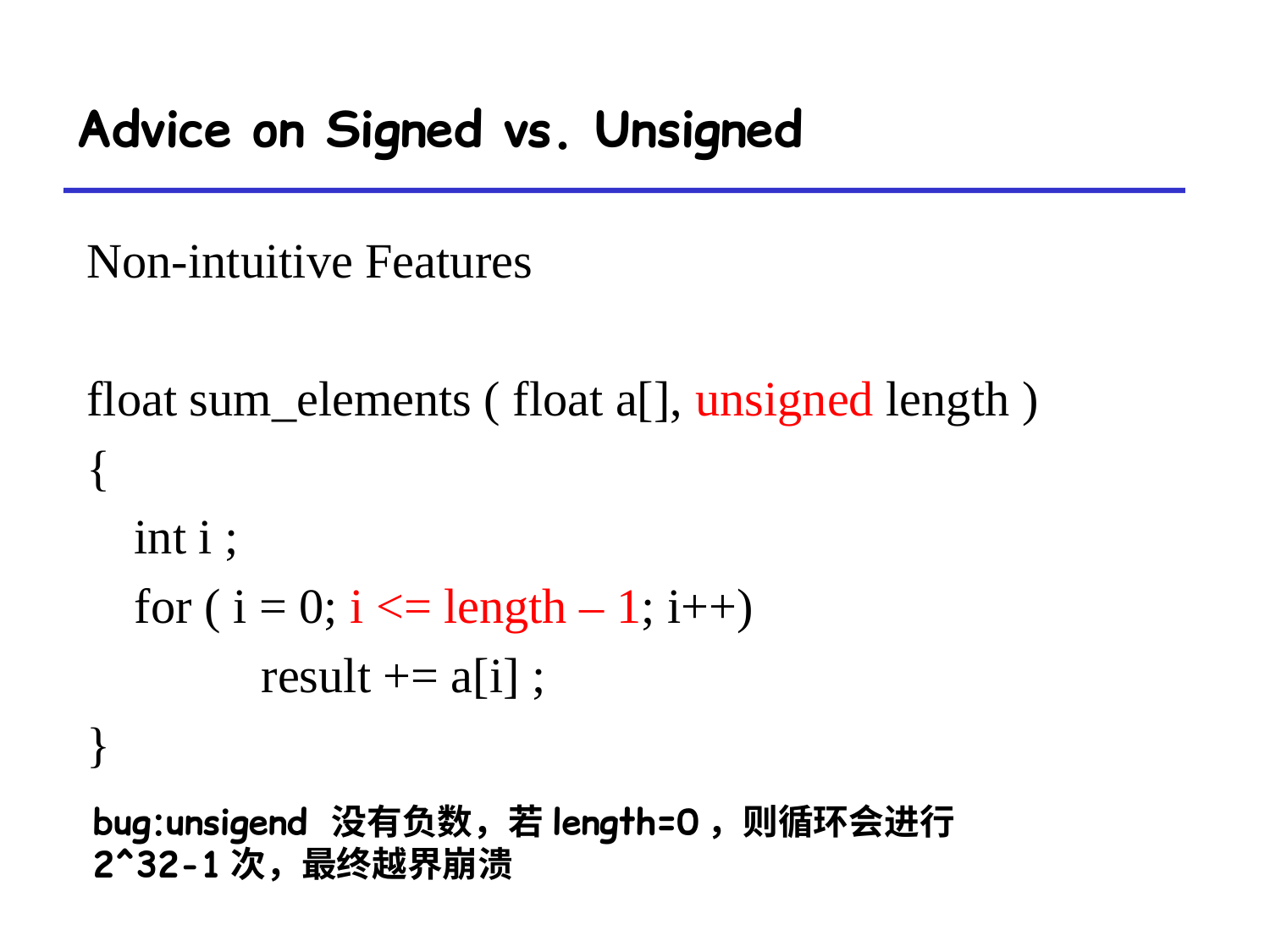

# Advice on Signed vs. Unsigned
Non-intuitive Features

float sum_elements ( float a[], unsigned length )
{
	int i ;
	for ( i = 0; i <= length – 1; i++)
		result += a[i] ;
}
bug:unsigend 没有负数，若length=0，则循环会进行2^32-1次，最终越界崩溃
40